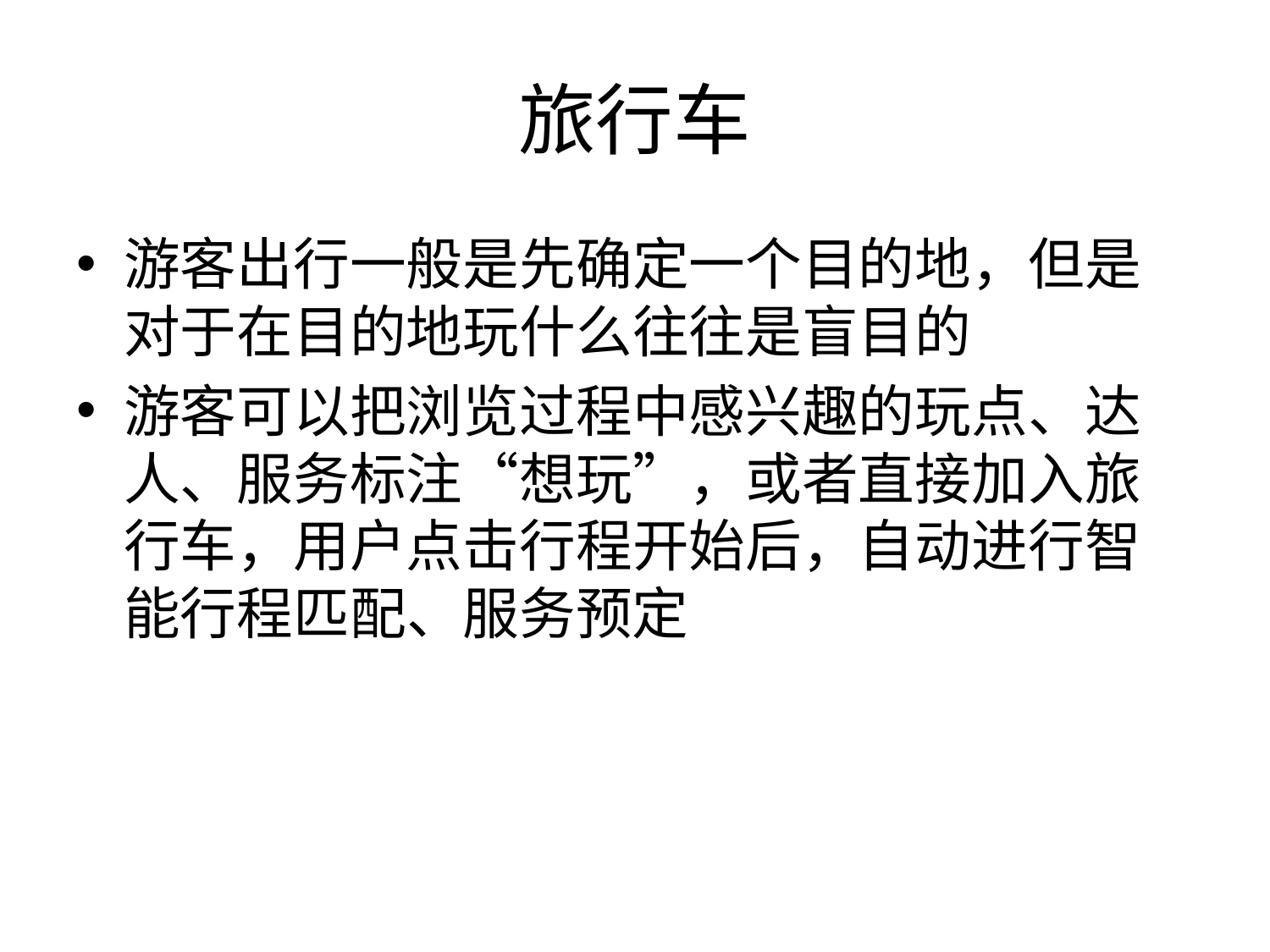

# 旅行车
游客出行一般是先确定一个目的地，但是对于在目的地玩什么往往是盲目的
游客可以把浏览过程中感兴趣的玩点、达人、服务标注“想玩”，或者直接加入旅行车，用户点击行程开始后，自动进行智能行程匹配、服务预定